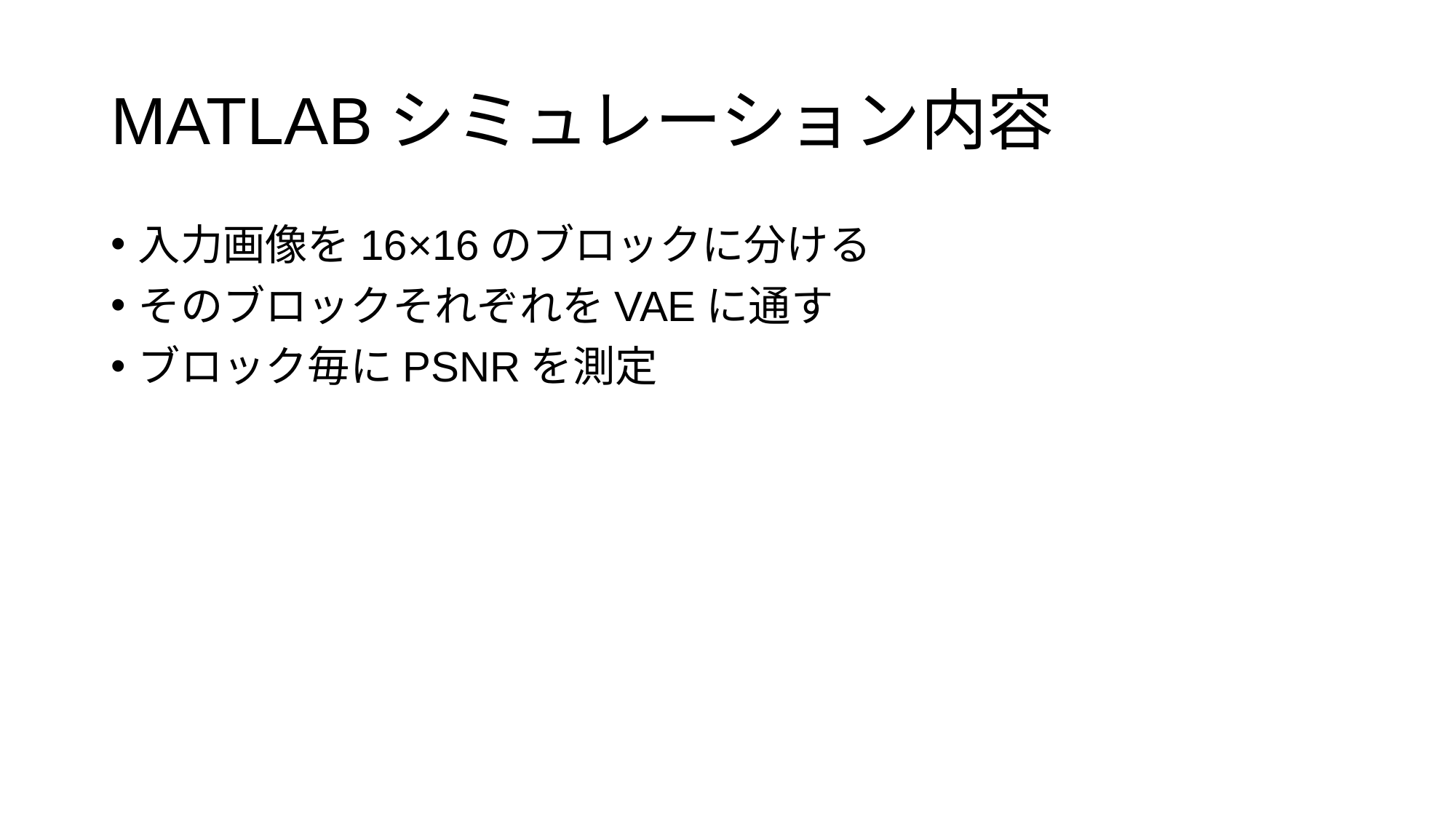

# MATLABシミュレーション内容
入力画像を16×16のブロックに分ける
そのブロックそれぞれをVAEに通す
ブロック毎にPSNRを測定